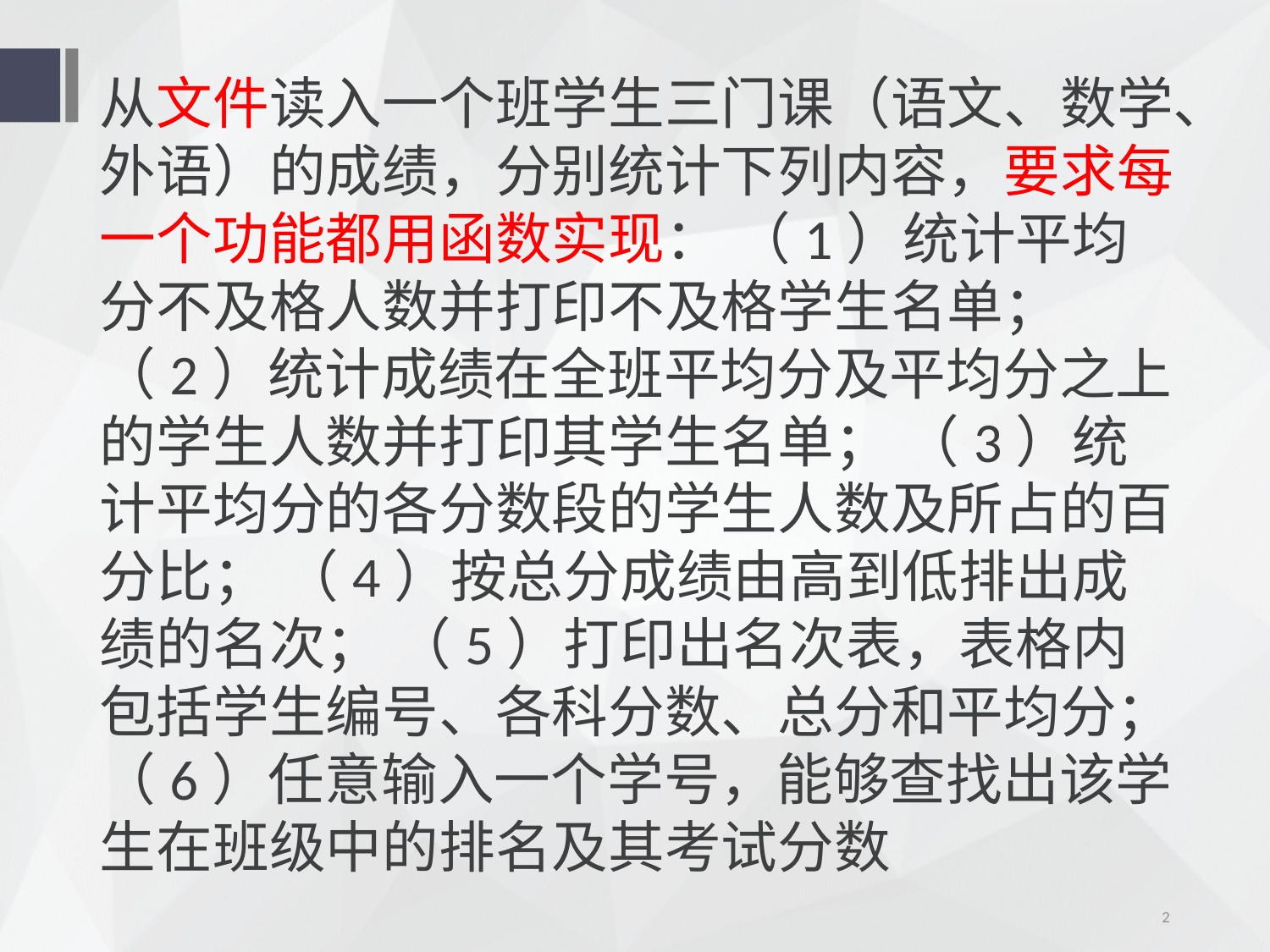

从文件读入一个班学生三门课（语文、数学、外语）的成绩，分别统计下列内容，要求每一个功能都用函数实现： （1）统计平均分不及格人数并打印不及格学生名单； （2）统计成绩在全班平均分及平均分之上的学生人数并打印其学生名单； （3）统计平均分的各分数段的学生人数及所占的百分比； （4）按总分成绩由高到低排出成绩的名次； （5）打印出名次表，表格内包括学生编号、各科分数、总分和平均分； （6）任意输入一个学号，能够查找出该学生在班级中的排名及其考试分数
2